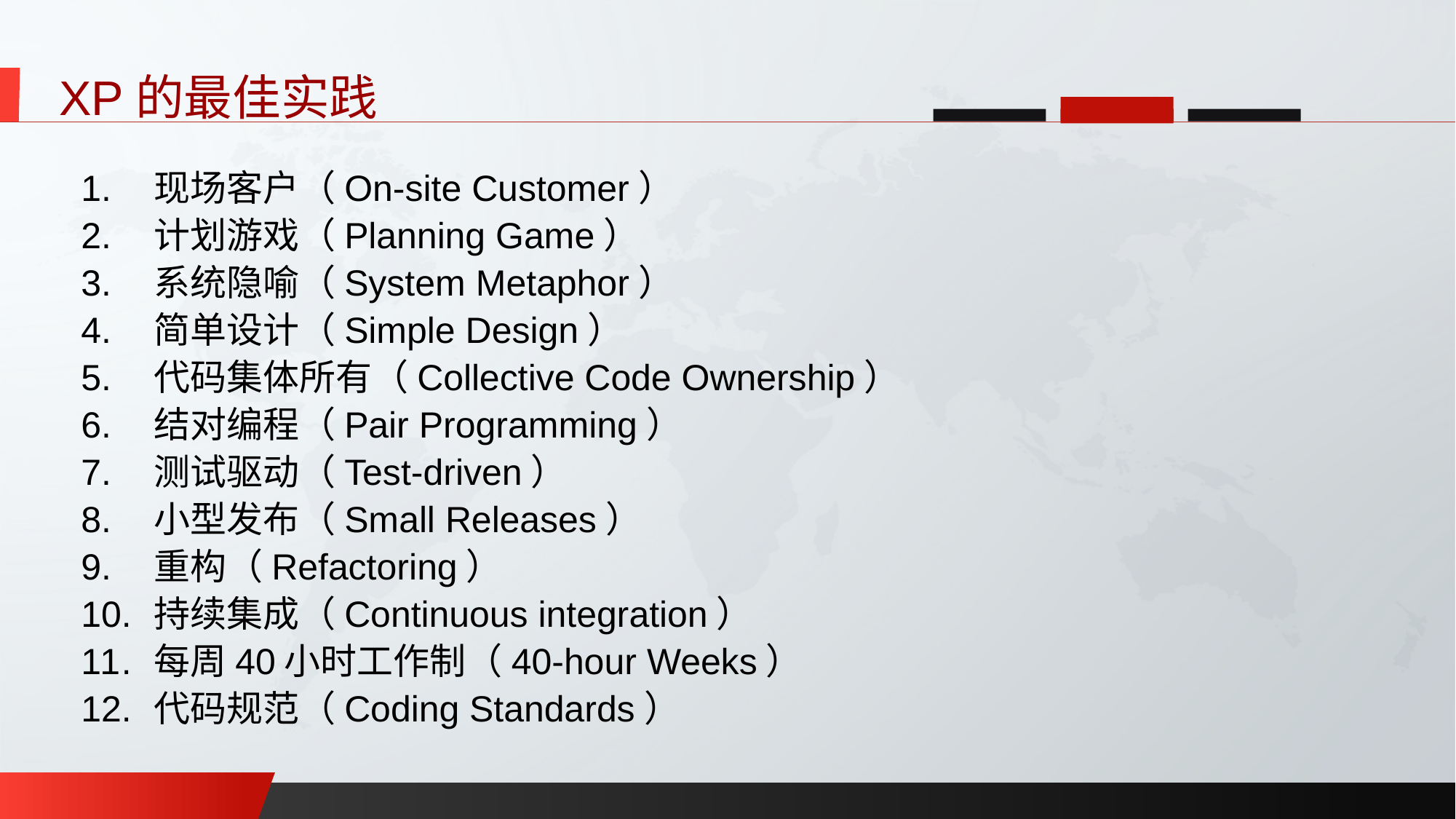

XP的最佳实践

现场客户（On-site Customer）
计划游戏（Planning Game）
系统隐喻（System Metaphor）
简单设计（Simple Design）
代码集体所有（Collective Code Ownership）
结对编程（Pair Programming）
测试驱动（Test-driven）
小型发布（Small Releases）
重构（Refactoring）
持续集成（Continuous integration）
每周40小时工作制（40-hour Weeks）
代码规范（Coding Standards）